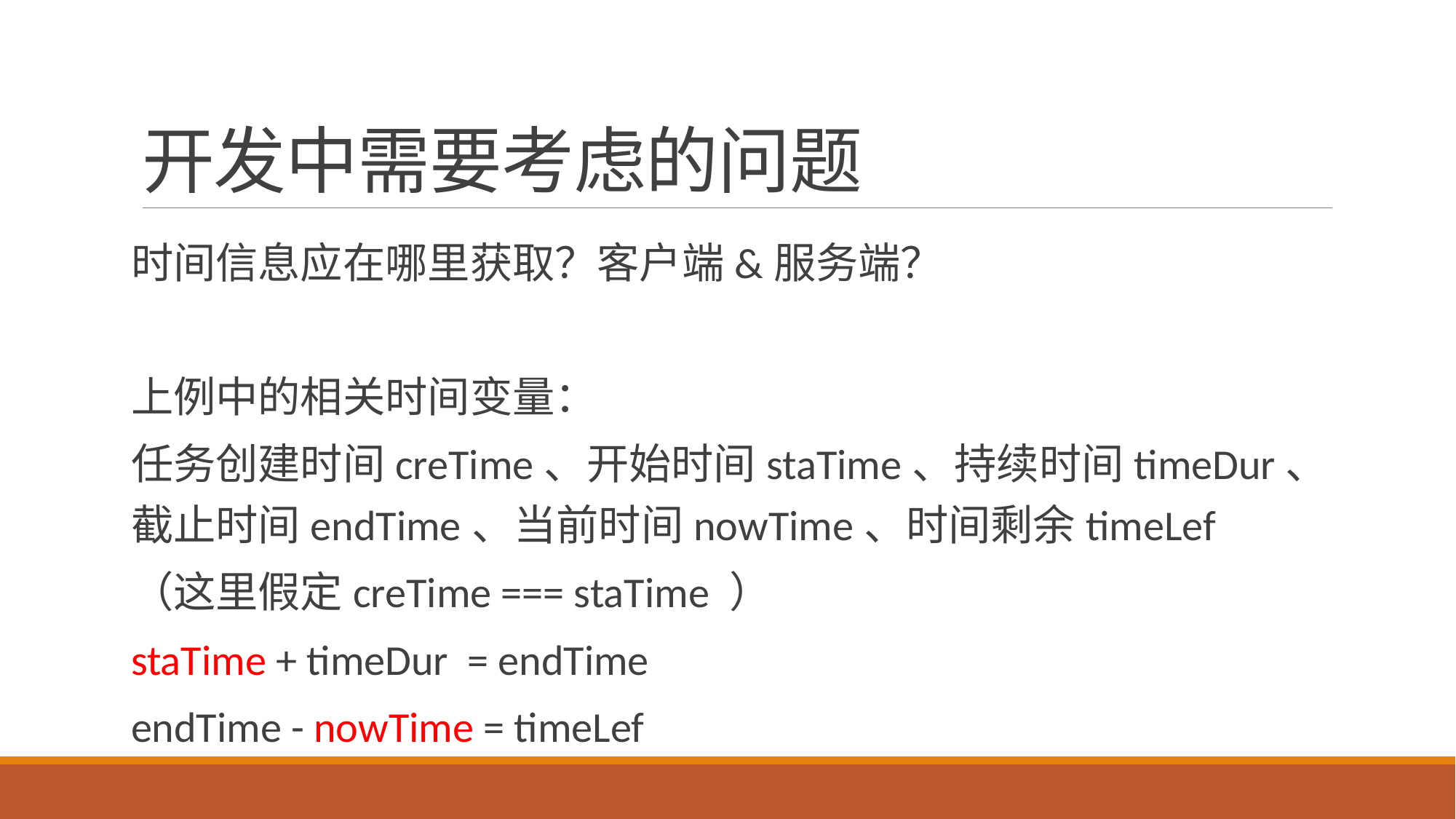

# 开发中需要考虑的问题
时间信息应在哪里获取？客户端&服务端？

上例中的相关时间变量：
任务创建时间creTime、开始时间staTime、持续时间timeDur、截止时间endTime、当前时间nowTime、时间剩余timeLef
（这里假定creTime === staTime ）
staTime + timeDur  = endTime
endTime - nowTime = timeLef